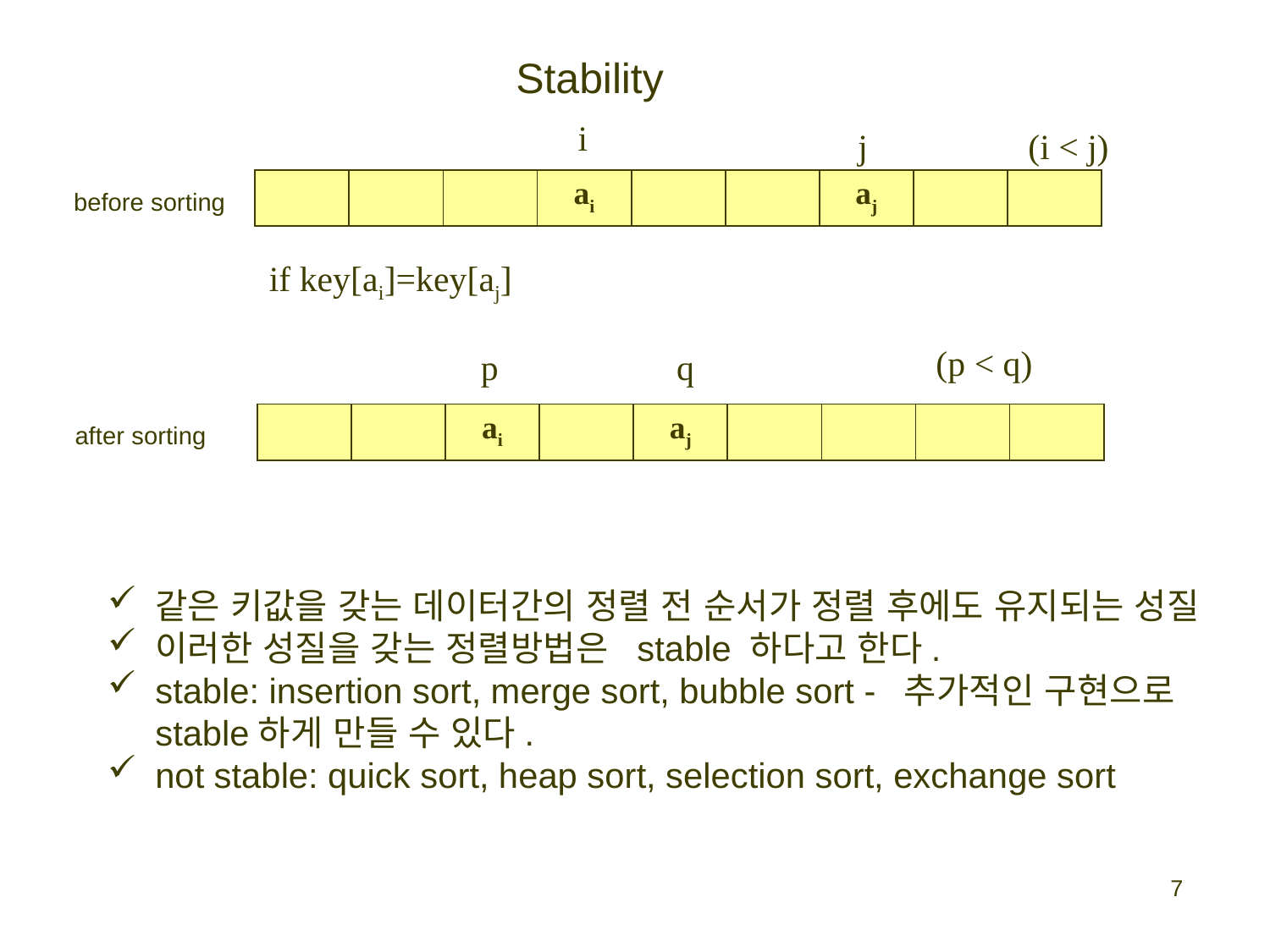

Stability
i
j
(i < j)
|  |  |  | ai |  |  | aj |  |  |
| --- | --- | --- | --- | --- | --- | --- | --- | --- |
before sorting
if key[ai]=key[aj]
(p < q)
p
q
|  |  | ai |  | aj |  |  |  |  |
| --- | --- | --- | --- | --- | --- | --- | --- | --- |
after sorting
같은 키값을 갖는 데이터간의 정렬 전 순서가 정렬 후에도 유지되는 성질
이러한 성질을 갖는 정렬방법은  stable 하다고 한다.
stable: insertion sort, merge sort, bubble sort -  추가적인 구현으로 stable하게 만들 수 있다.
not stable: quick sort, heap sort, selection sort, exchange sort
7